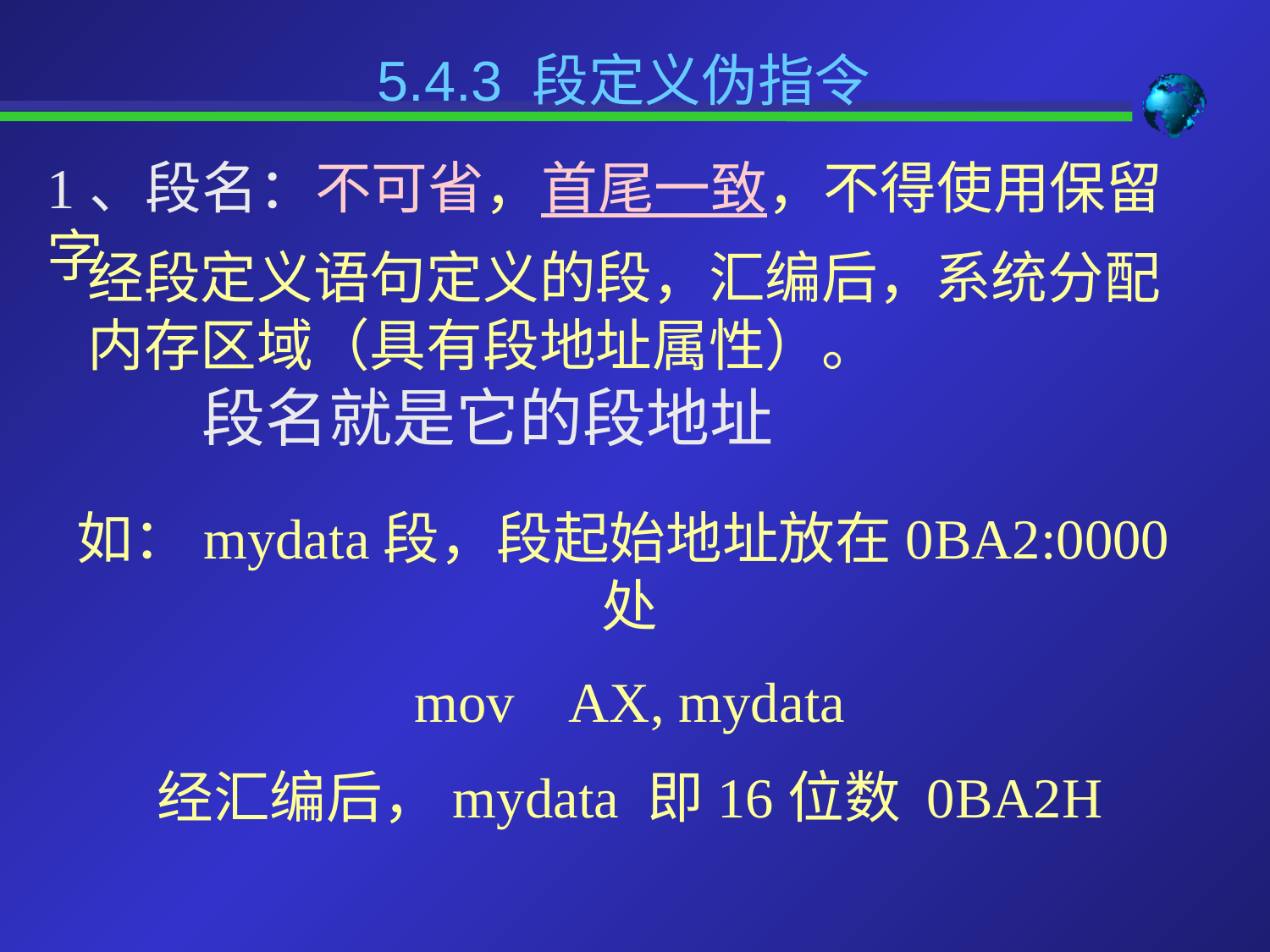

5.4.3 段定义伪指令
1、段名：不可省，首尾一致，不得使用保留字
经段定义语句定义的段，汇编后，系统分配内存区域（具有段地址属性）。
         段名就是它的段地址
如：mydata段，段起始地址放在0BA2:0000处
mov    AX, mydata
经汇编后，mydata 即16位数 0BA2H
40